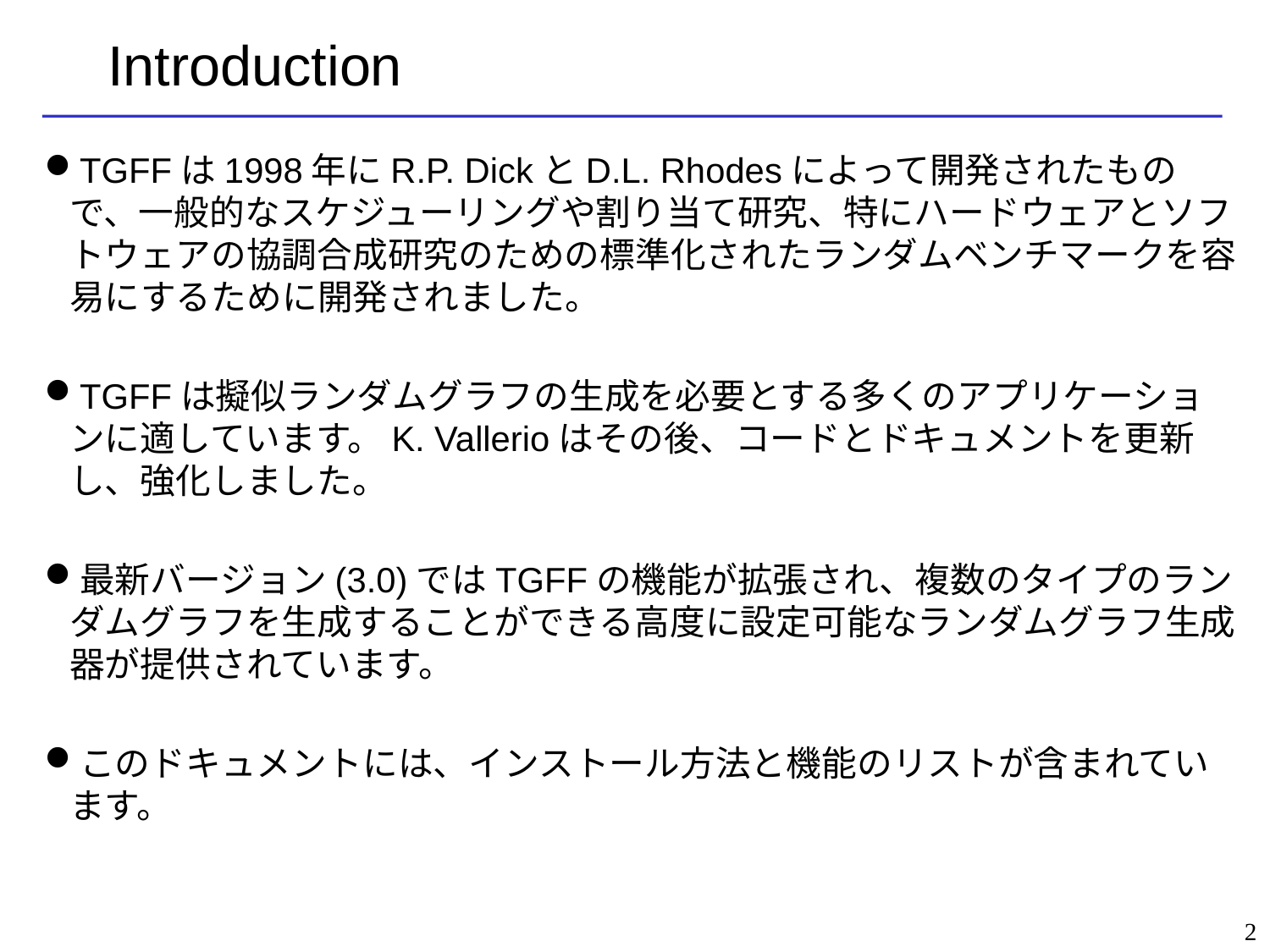

# Introduction
TGFFは1998年にR.P. DickとD.L. Rhodesによって開発されたもので、一般的なスケジューリングや割り当て研究、特にハードウェアとソフトウェアの協調合成研究のための標準化されたランダムベンチマークを容易にするために開発されました。

TGFFは擬似ランダムグラフの生成を必要とする多くのアプリケーションに適しています。K. Vallerioはその後、コードとドキュメントを更新し、強化しました。

最新バージョン(3.0)ではTGFFの機能が拡張され、複数のタイプのランダムグラフを生成することができる高度に設定可能なランダムグラフ生成器が提供されています。

このドキュメントには、インストール方法と機能のリストが含まれています。
2